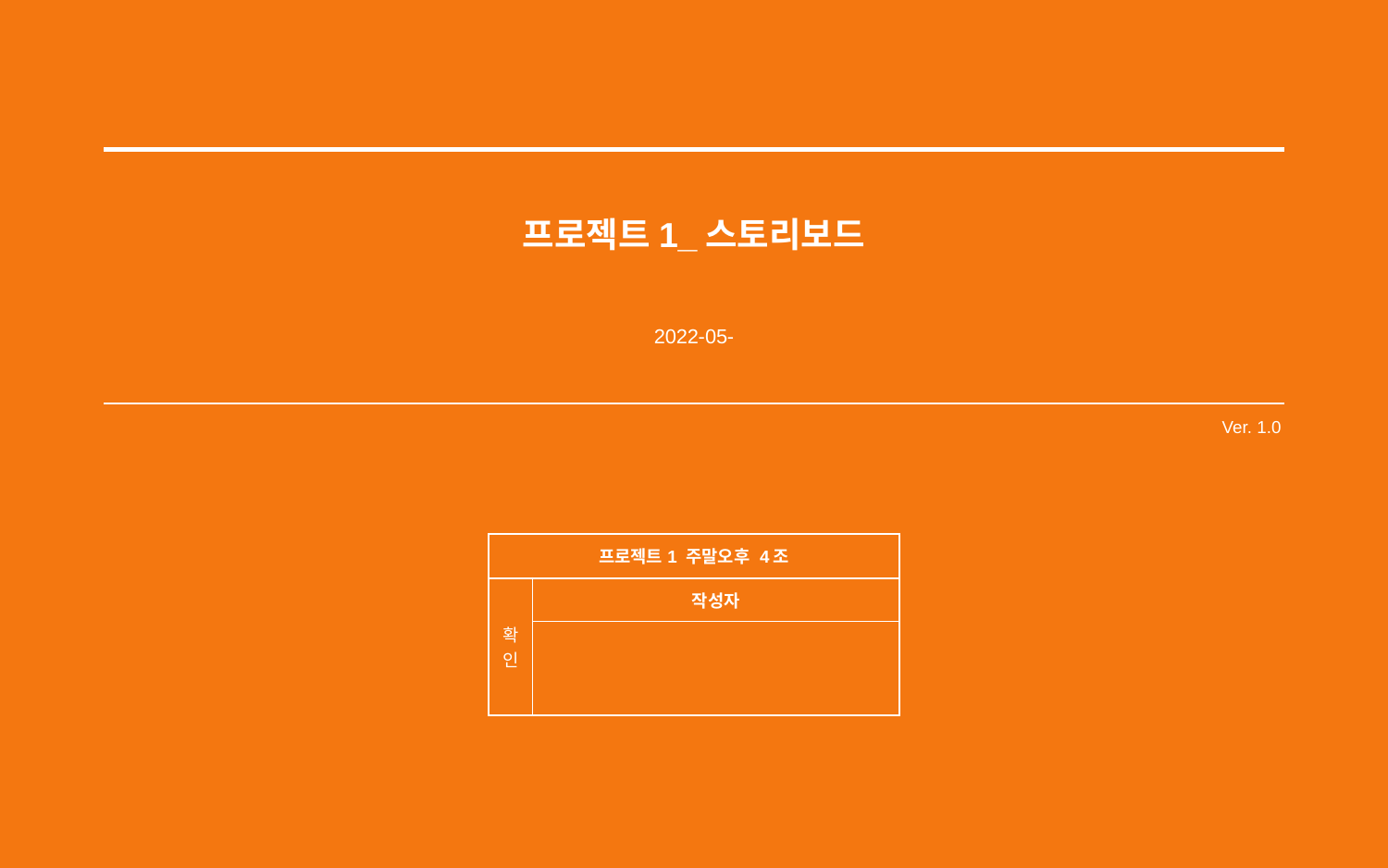

|  |
| --- |
프로젝트1_스토리보드
2022-05-
Ver. 1.0
| 프로젝트1 주말오후 4조 |  |
| --- | --- |
| 확 인 | 작성자 |
|  |  |